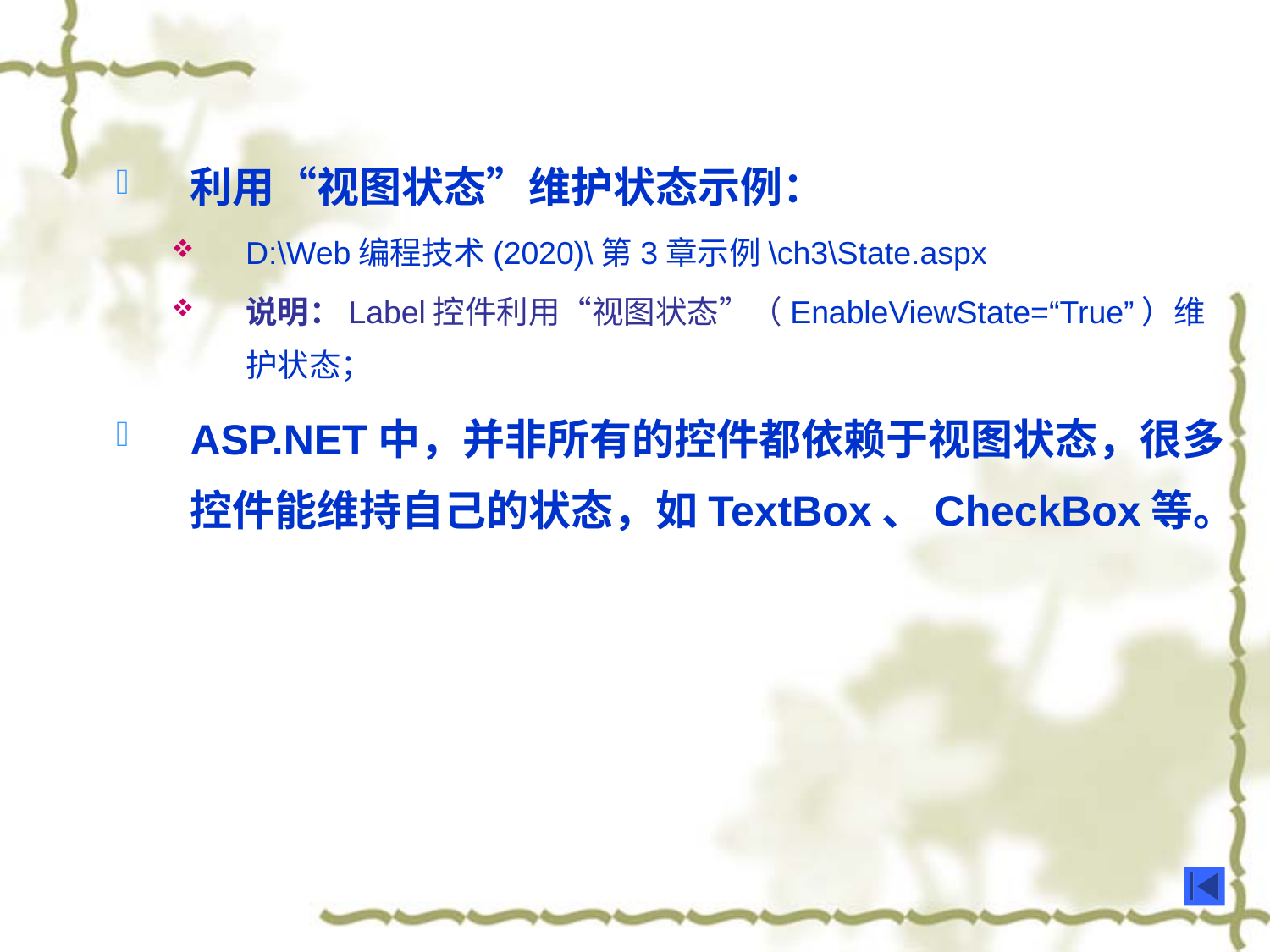

利用“视图状态”维护状态示例：
D:\Web编程技术(2020)\第3章示例\ch3\State.aspx
说明：Label控件利用“视图状态”（EnableViewState=“True”）维护状态；
ASP.NET中，并非所有的控件都依赖于视图状态，很多控件能维持自己的状态，如TextBox、CheckBox等。